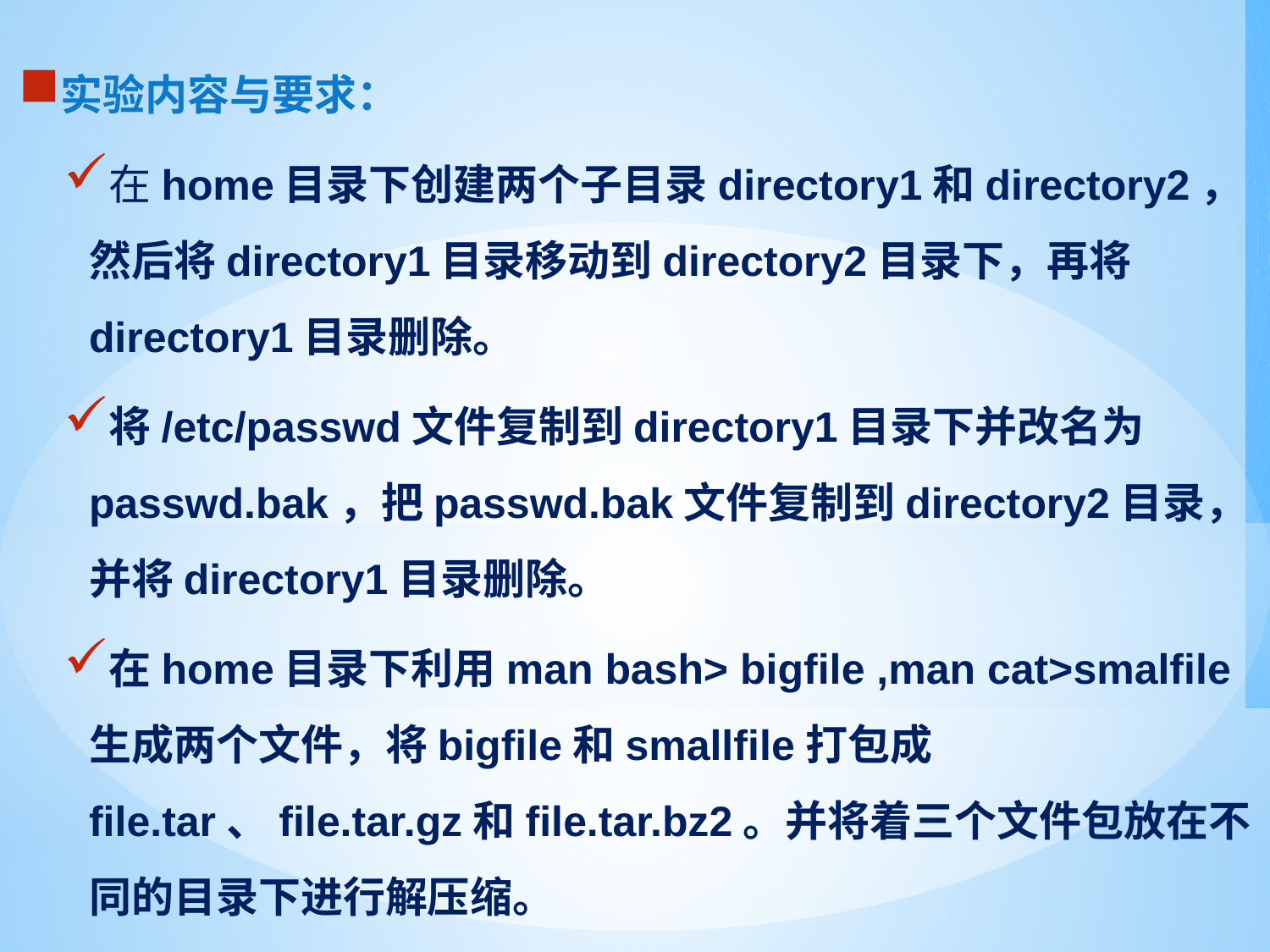

实验内容与要求：
在home目录下创建两个子目录directory1和directory2，然后将directory1目录移动到directory2目录下，再将directory1目录删除。
将/etc/passwd文件复制到directory1目录下并改名为passwd.bak，把passwd.bak文件复制到directory2目录，并将directory1目录删除。
在home目录下利用man bash> bigfile ,man cat>smalfile生成两个文件，将bigfile和smallfile打包成file.tar、file.tar.gz和file.tar.bz2。并将着三个文件包放在不同的目录下进行解压缩。